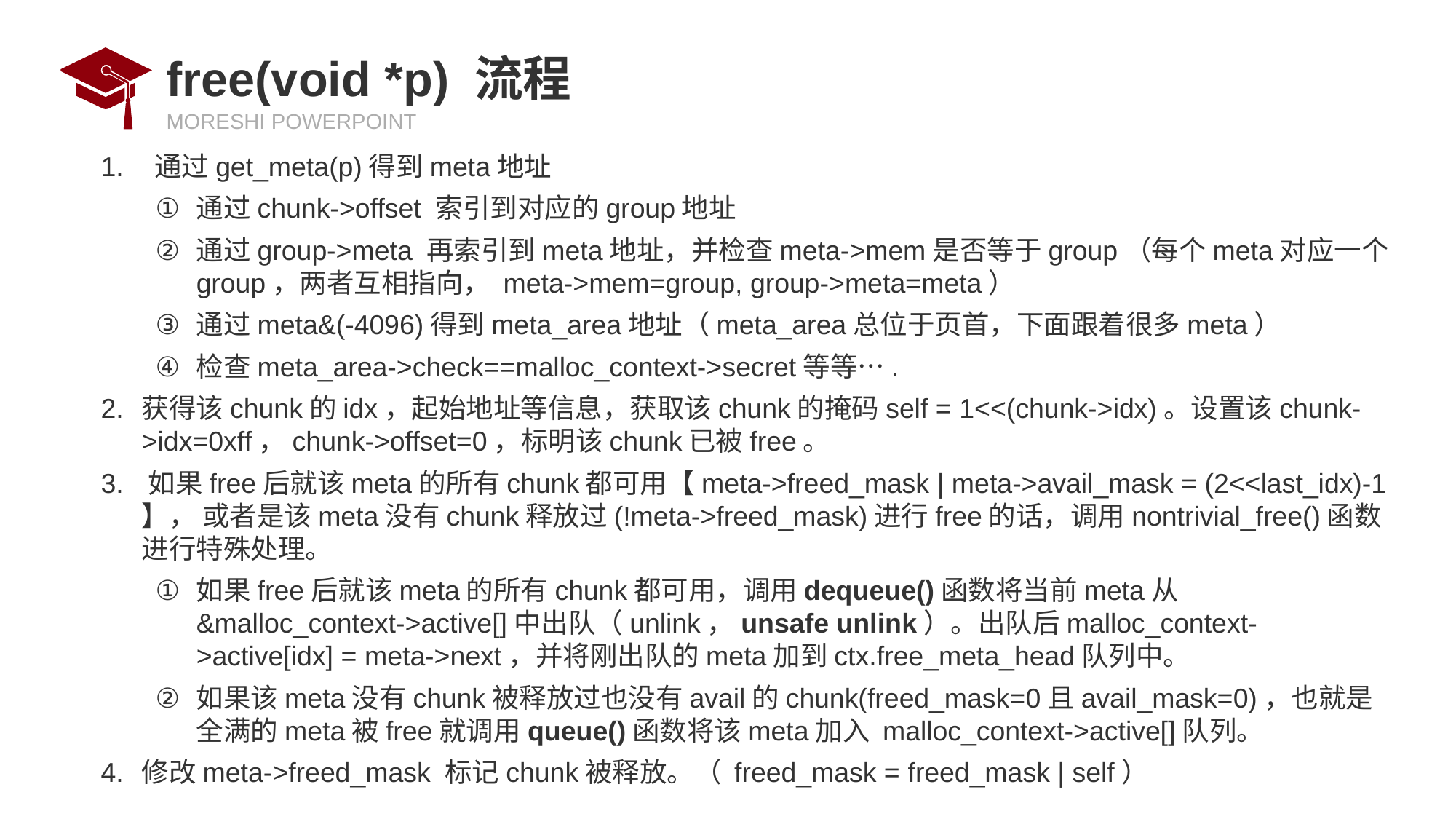

# free(void *p) 流程
​ 通过get_meta(p)得到meta地址
通过chunk->offset 索引到对应的group地址
通过group->meta 再索引到meta地址，并检查meta->mem是否等于group（每个meta对应一个group，两者互相指向， meta->mem=group, group->meta=meta）
通过meta&(-4096)得到meta_area地址（meta_area总位于页首，下面跟着很多meta）
检查meta_area->check==malloc_context->secret等等….
获得该chunk的idx，起始地址等信息，获取该chunk的掩码self = 1<<(chunk->idx)。设置该chunk->idx=0xff，chunk->offset=0，标明该chunk已被free。
​如果free后就该meta的所有chunk都可用【meta->freed_mask | meta->avail_mask = (2<<last_idx)-1 】， 或者是该meta没有chunk释放过(!meta->freed_mask)进行free的话，调用nontrivial_free()函数进行特殊处理。
如果free后就该meta的所有chunk都可用，调用dequeue()函数将当前meta从&malloc_context->active[]中出队（unlink，unsafe unlink）。出队后malloc_context->active[idx] = meta->next，并将刚出队的meta加到ctx.free_meta_head队列中。
如果该meta没有chunk被释放过也没有avail的chunk(freed_mask=0且avail_mask=0)，也就是全满的meta被free就调用queue()函数将该meta加入 malloc_context->active[]队列。
修改meta->freed_mask 标记chunk被释放。（ freed_mask = freed_mask | self）